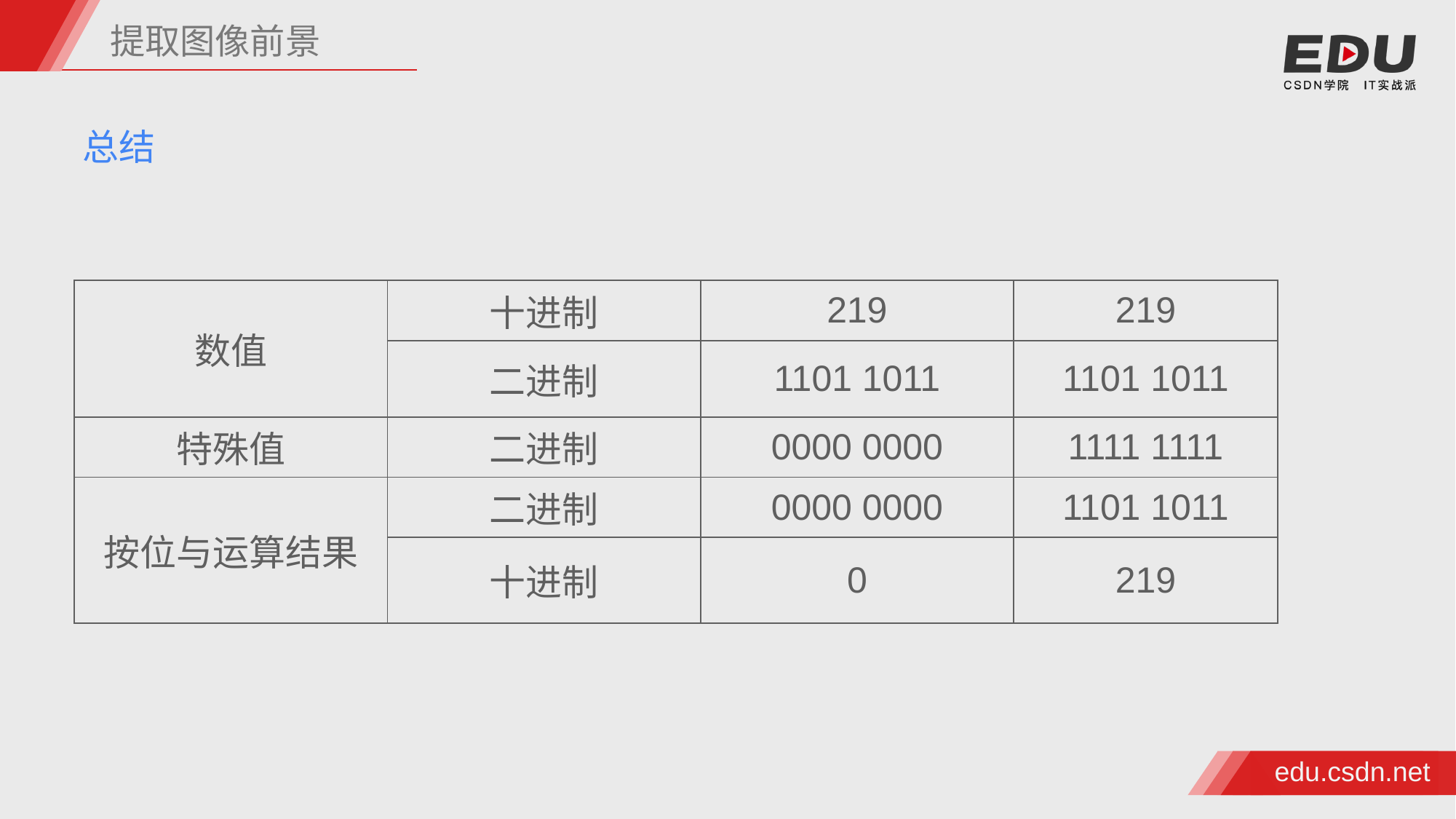

提取图像前景
总结
| 数值 | 十进制 | 219 | 219 |
| --- | --- | --- | --- |
|  | 二进制 | 1101 1011 | 1101 1011 |
| 特殊值 | 二进制 | 0000 0000 | 1111 1111 |
| 按位与运算结果 | 二进制 | 0000 0000 | 1101 1011 |
|  | 十进制 | 0 | 219 |